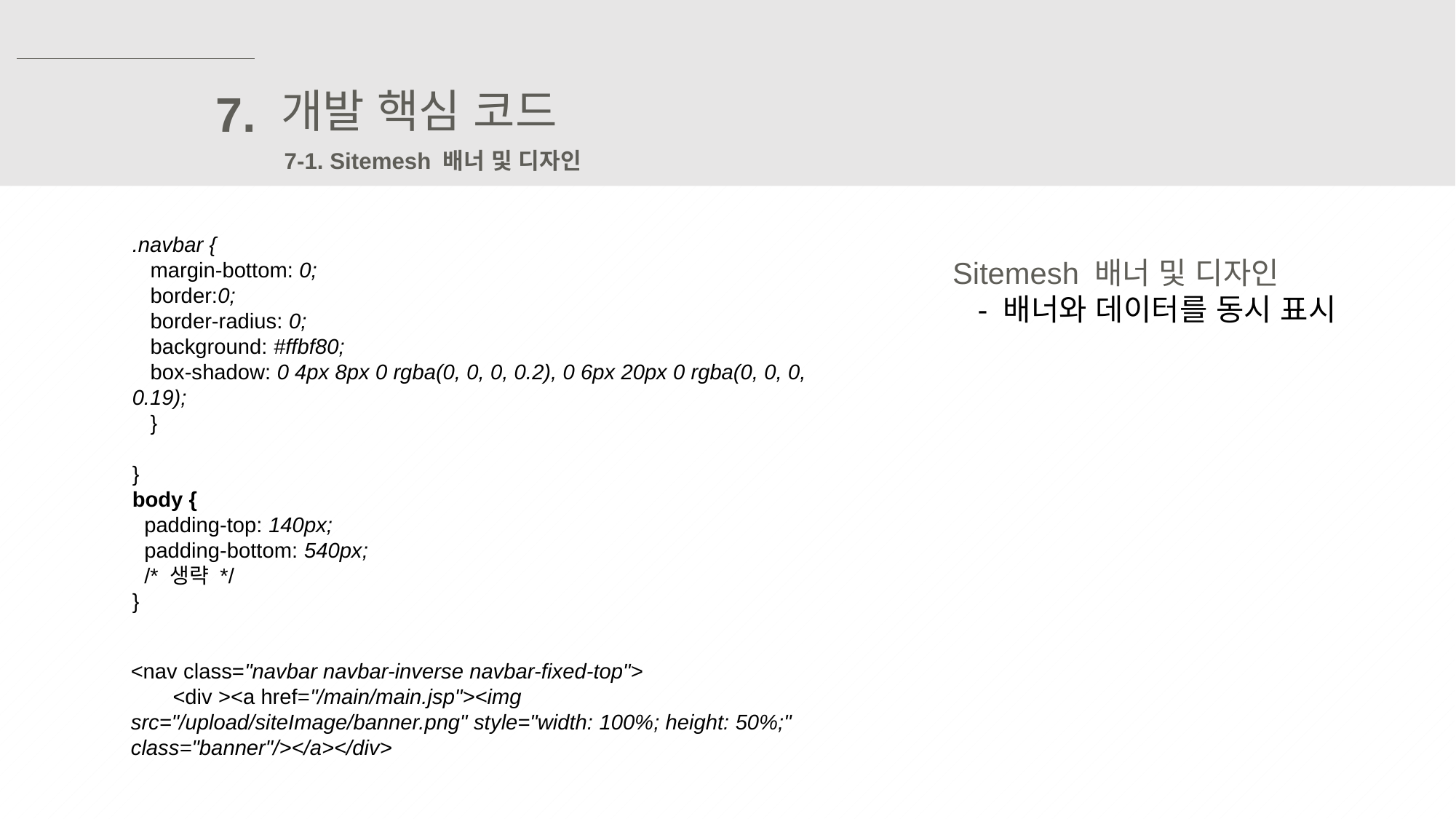

개발 핵심 코드
7.
7-1. Sitemesh 배너 및 디자인
.navbar {
   margin-bottom: 0;
   border:0;
   border-radius: 0;
   background: #ffbf80;
   box-shadow: 0 4px 8px 0 rgba(0, 0, 0, 0.2), 0 6px 20px 0 rgba(0, 0, 0, 0.19);
   }

}
body {
  padding-top: 140px;
  padding-bottom: 540px;
  /* 생략 */
}
Sitemesh 배너 및 디자인
   - 배너와 데이터를 동시 표시
<nav class="navbar navbar-inverse navbar-fixed-top">
       <div ><a href="/main/main.jsp"><img src="/upload/siteImage/banner.png" style="width: 100%; height: 50%;" class="banner"/></a></div>